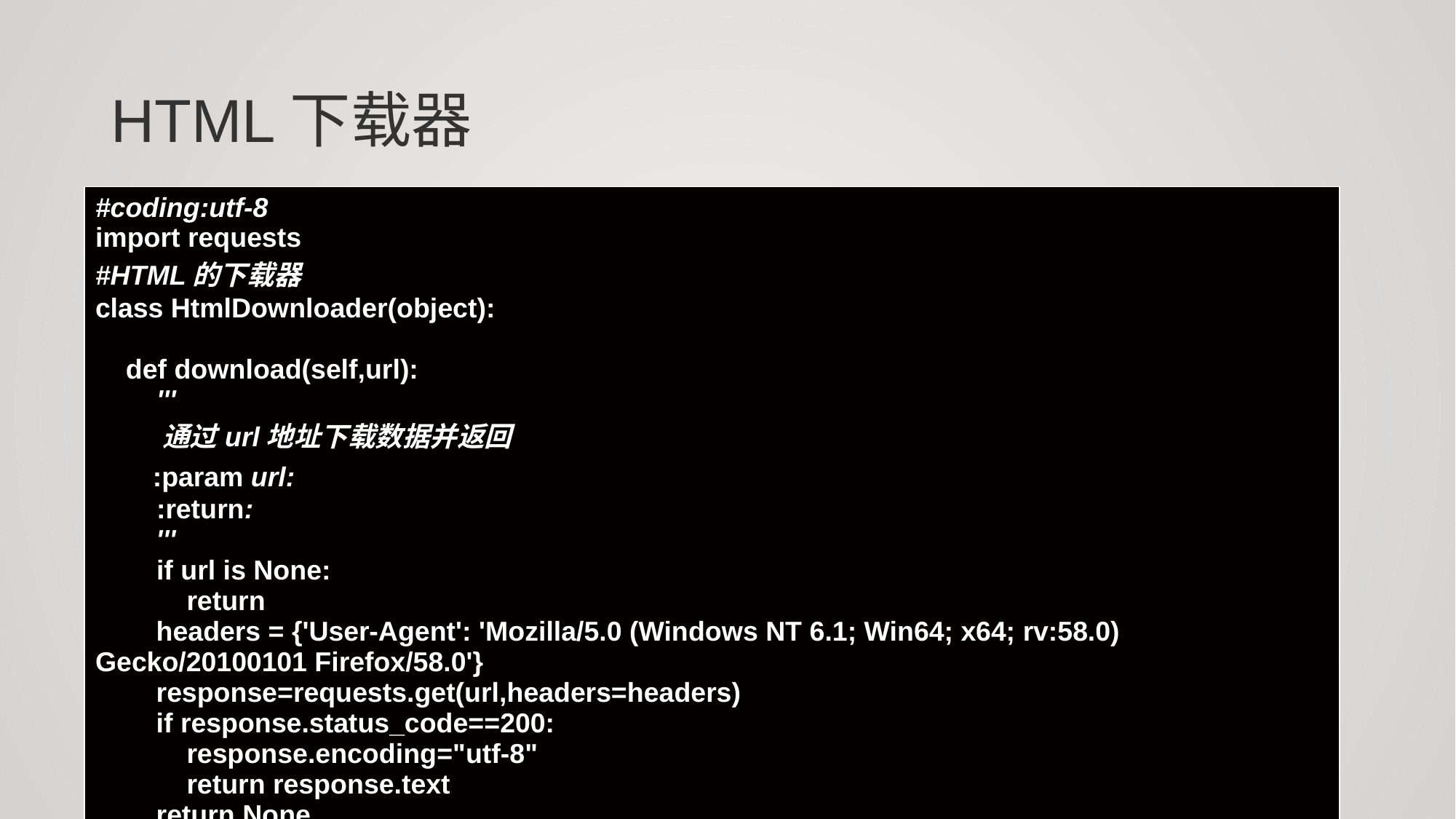

# HTML下载器
| #coding:utf-8 import requests #HTML的下载器 class HtmlDownloader(object): def download(self,url): ''' 通过url地址下载数据并返回 :param url: :return: ''' if url is None: return headers = {'User-Agent': 'Mozilla/5.0 (Windows NT 6.1; Win64; x64; rv:58.0) Gecko/20100101 Firefox/58.0'} response=requests.get(url,headers=headers) if response.status\_code==200: response.encoding="utf-8" return response.text return None |
| --- |